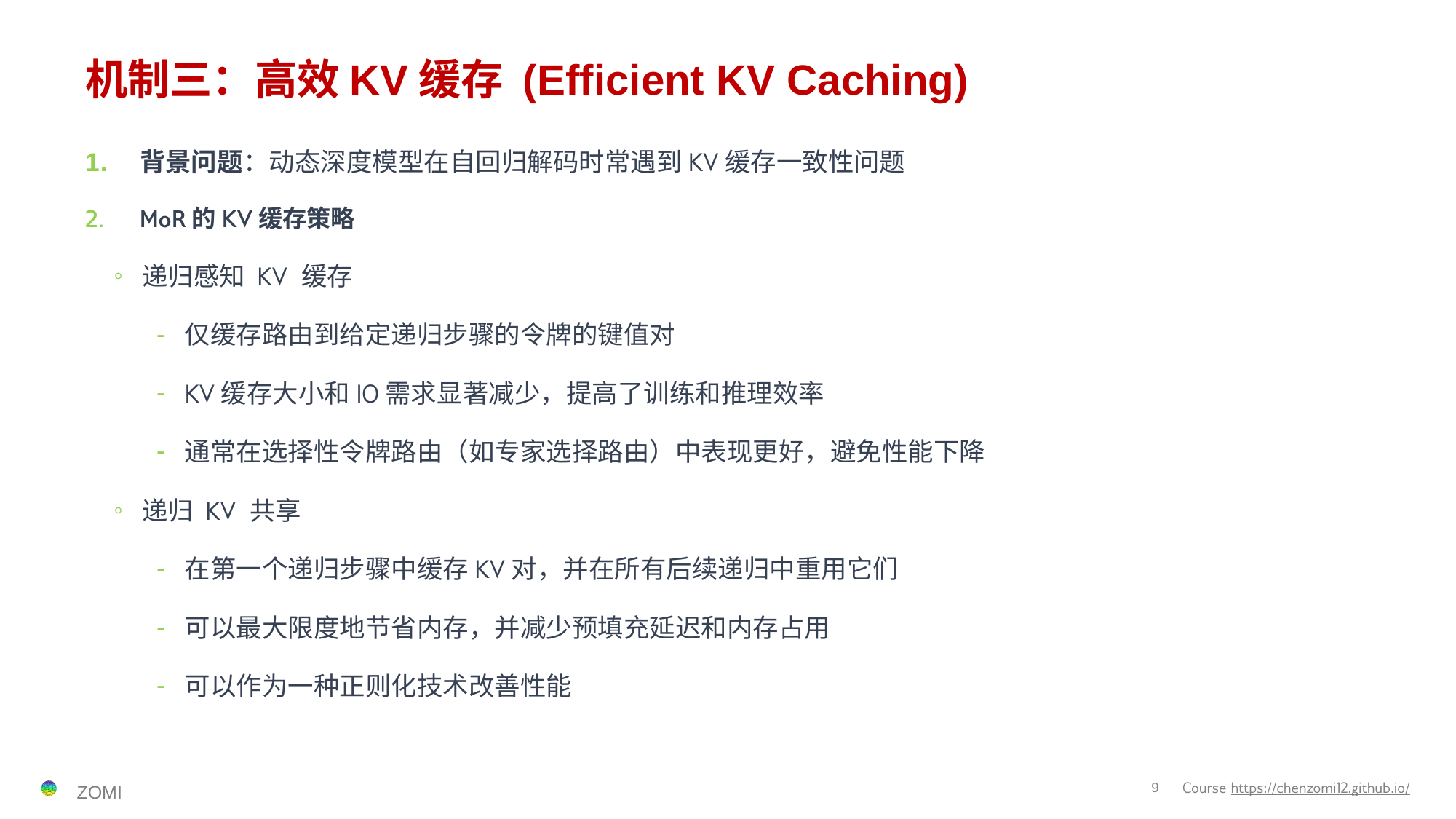

# 机制三：高效KV缓存 (Efficient KV Caching)
背景问题：动态深度模型在自回归解码时常遇到KV缓存一致性问题
MoR的KV缓存策略
递归感知 KV 缓存
仅缓存路由到给定递归步骤的令牌的键值对
KV缓存大小和IO需求显著减少，提高了训练和推理效率
通常在选择性令牌路由（如专家选择路由）中表现更好，避免性能下降
递归 KV 共享
在第一个递归步骤中缓存KV对，并在所有后续递归中重用它们
可以最大限度地节省内存，并减少预填充延迟和内存占用
可以作为一种正则化技术改善性能